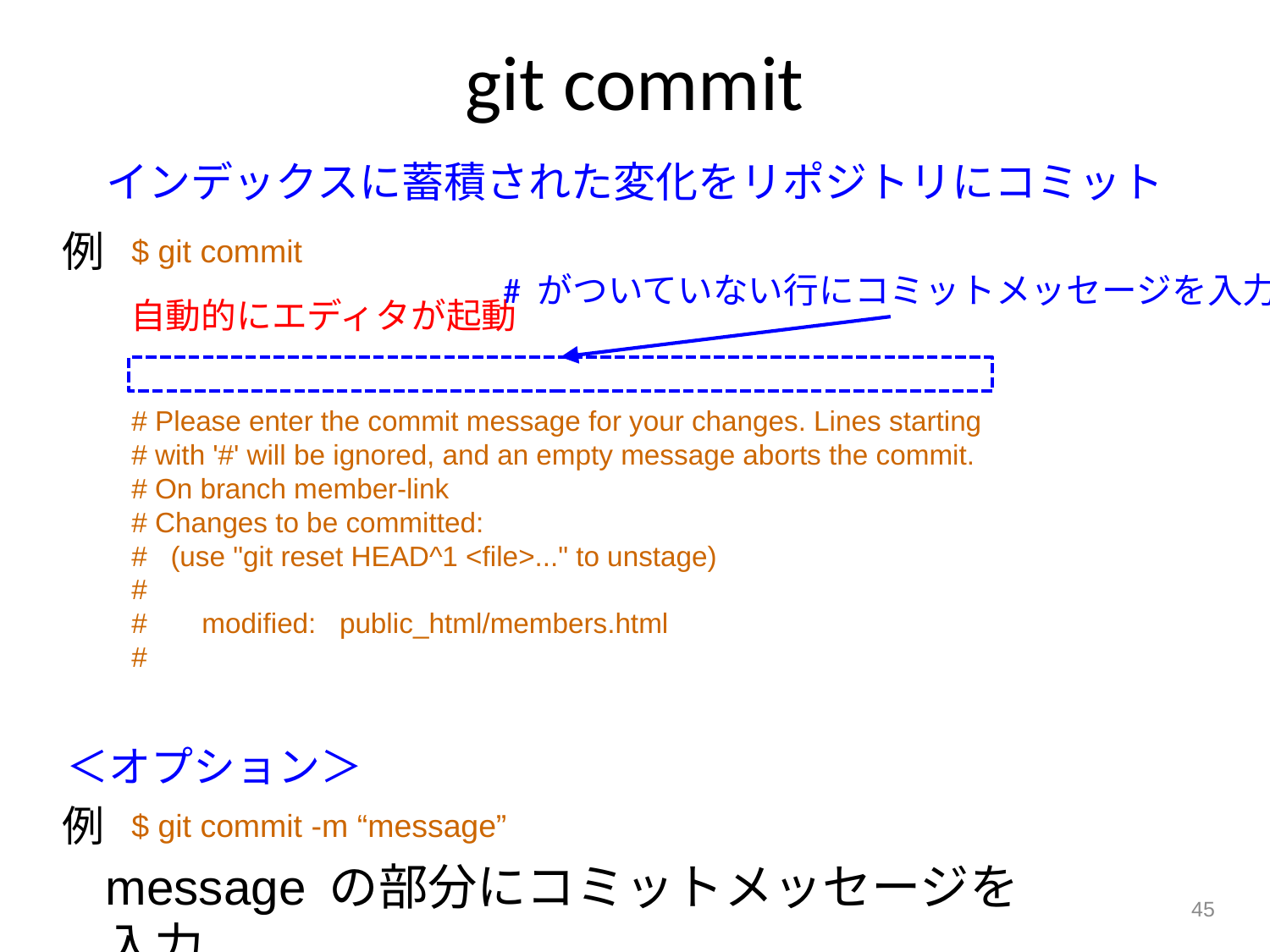

# git commit
インデックスに蓄積された変化をリポジトリにコミット
例
$ git commit
# がついていない行にコミットメッセージを入力
自動的にエディタが起動

# Please enter the commit message for your changes. Lines starting
# with '#' will be ignored, and an empty message aborts the commit.
# On branch member-link
# Changes to be committed:
#   (use "git reset HEAD^1 <file>..." to unstage)
#
#       modified:   public_html/members.html
#
＜オプション＞
例
$ git commit -m “message”
message の部分にコミットメッセージを入力
45